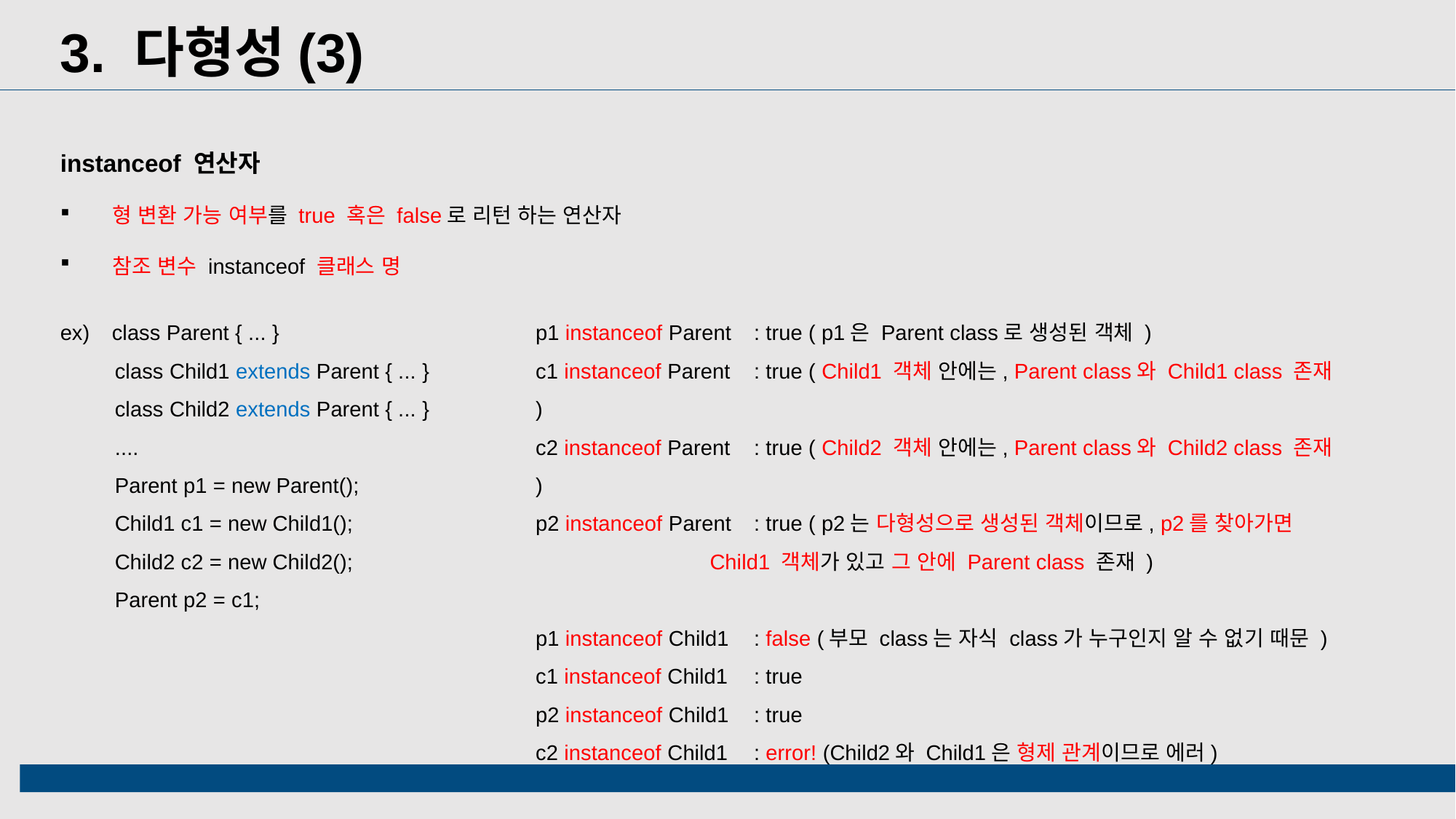

3. 다형성(3)
instanceof 연산자
 형 변환 가능 여부를 true 혹은 false로 리턴 하는 연산자
 참조 변수 instanceof 클래스 명
ex)    class Parent { ... }
class Child1 extends Parent { ... }
class Child2 extends Parent { ... }
....
Parent p1 = new Parent();
Child1 c1 = new Child1();
Child2 c2 = new Child2();
Parent p2 = c1;
p1 instanceof Parent	: true ( p1은 Parent class로 생성된 객체 )
c1 instanceof Parent	: true ( Child1 객체 안에는, Parent class와 Child1 class 존재 )
c2 instanceof Parent	: true ( Child2 객체 안에는, Parent class와 Child2 class 존재 )
p2 instanceof Parent	: true ( p2는 다형성으로 생성된 객체이므로, p2를 찾아가면 		          Child1 객체가 있고 그 안에 Parent class 존재 )

p1 instanceof Child1	: false (부모 class는 자식 class가 누구인지 알 수 없기 때문 )
c1 instanceof Child1	: true
p2 instanceof Child1	: true
c2 instanceof Child1	: error! (Child2와 Child1은 형제 관계이므로 에러)